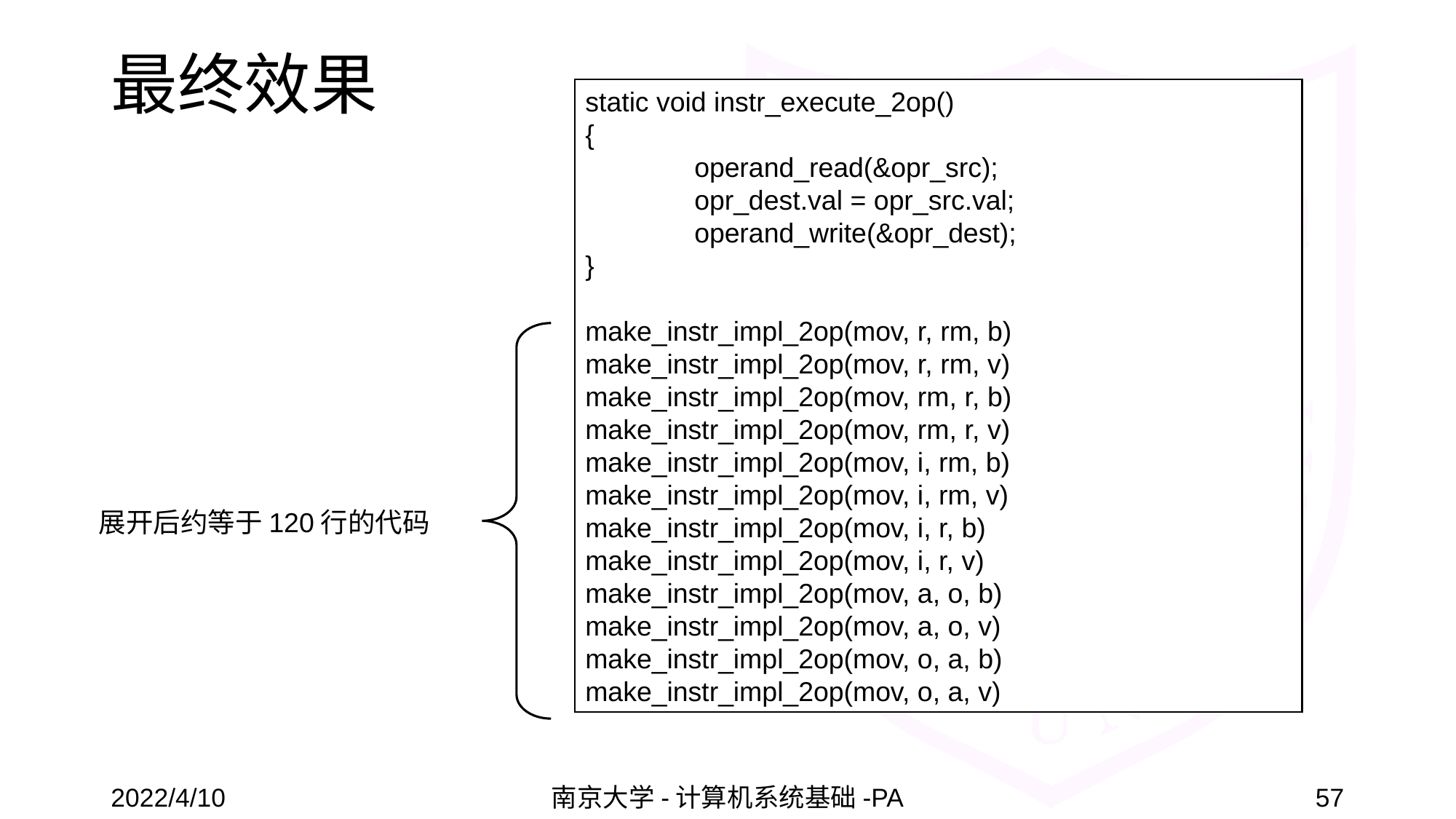

# 最终效果
static void instr_execute_2op()
{
	operand_read(&opr_src);
	opr_dest.val = opr_src.val;
	operand_write(&opr_dest);
}

make_instr_impl_2op(mov, r, rm, b)
make_instr_impl_2op(mov, r, rm, v)
make_instr_impl_2op(mov, rm, r, b)
make_instr_impl_2op(mov, rm, r, v)
make_instr_impl_2op(mov, i, rm, b)
make_instr_impl_2op(mov, i, rm, v)
make_instr_impl_2op(mov, i, r, b)
make_instr_impl_2op(mov, i, r, v)
make_instr_impl_2op(mov, a, o, b)
make_instr_impl_2op(mov, a, o, v)
make_instr_impl_2op(mov, o, a, b)
make_instr_impl_2op(mov, o, a, v)

展开后约等于120行的代码
2022/4/10
南京大学-计算机系统基础-PA
57